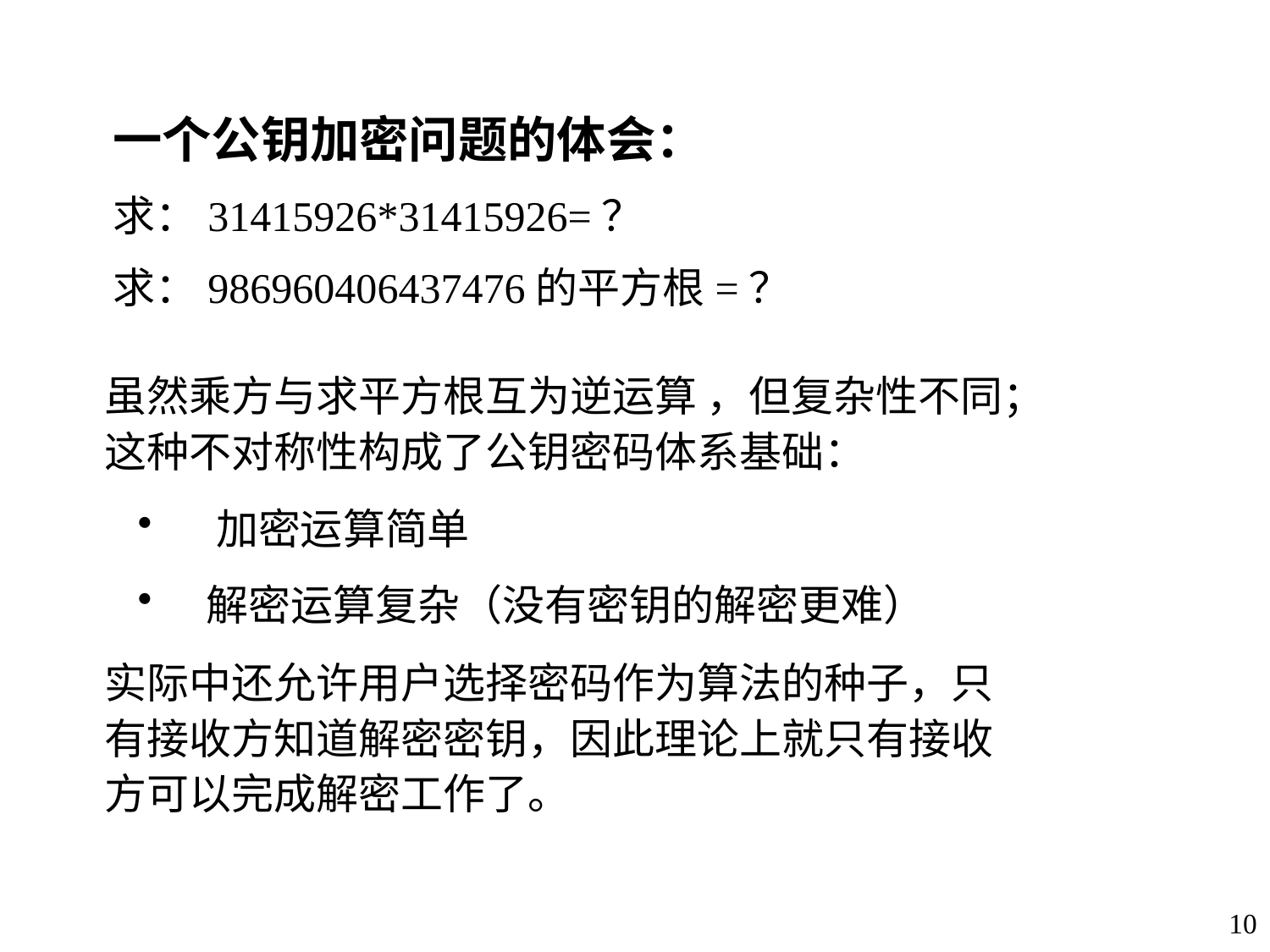

一个公钥加密问题的体会：
求：31415926*31415926=？
求：986960406437476的平方根=？
虽然乘方与求平方根互为逆运算 ，但复杂性不同；这种不对称性构成了公钥密码体系基础：
    加密运算简单
   解密运算复杂（没有密钥的解密更难）
实际中还允许用户选择密码作为算法的种子，只有接收方知道解密密钥，因此理论上就只有接收方可以完成解密工作了。
10